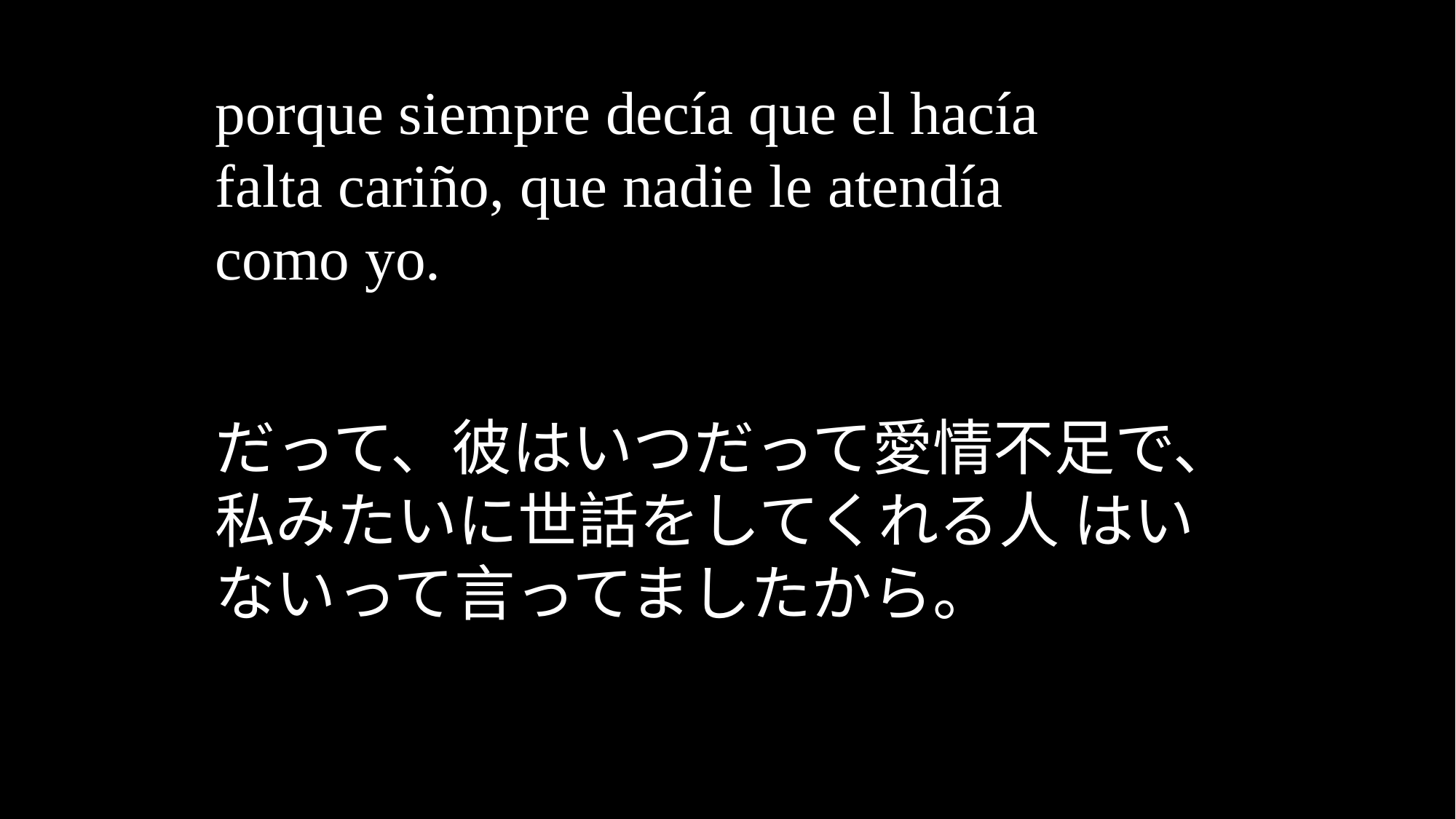

porque siempre decía que el hacía falta cariño, que nadie le atendía como yo.

だって、彼はいつだって愛情不足で、私みたいに世話をしてくれる人 はいないって言ってましたから。